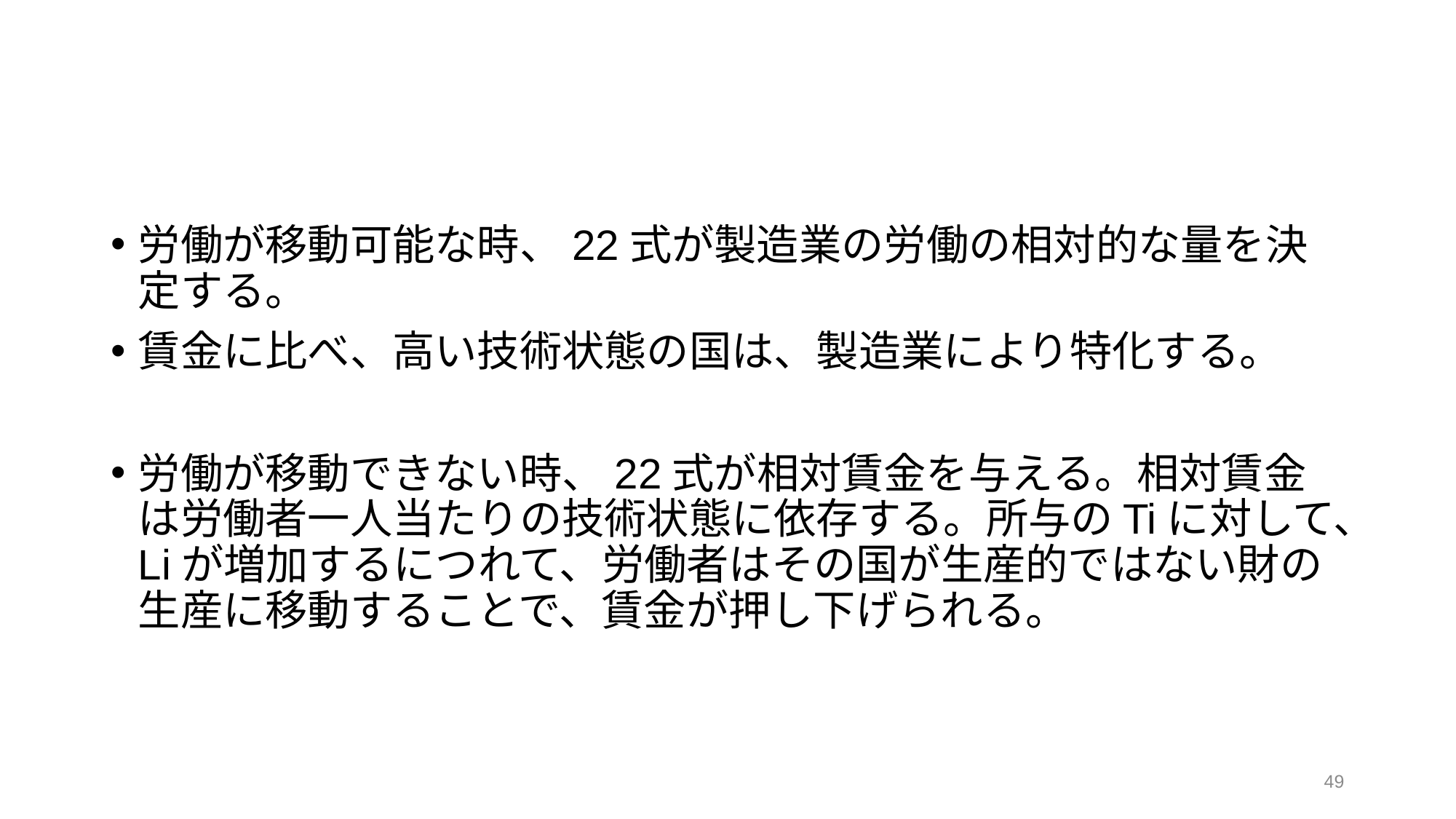

#
労働が移動可能な時、22式が製造業の労働の相対的な量を決定する。
賃金に比べ、高い技術状態の国は、製造業により特化する。

労働が移動できない時、22式が相対賃金を与える。相対賃金は労働者一人当たりの技術状態に依存する。所与のTiに対して、Liが増加するにつれて、労働者はその国が生産的ではない財の生産に移動することで、賃金が押し下げられる。
49